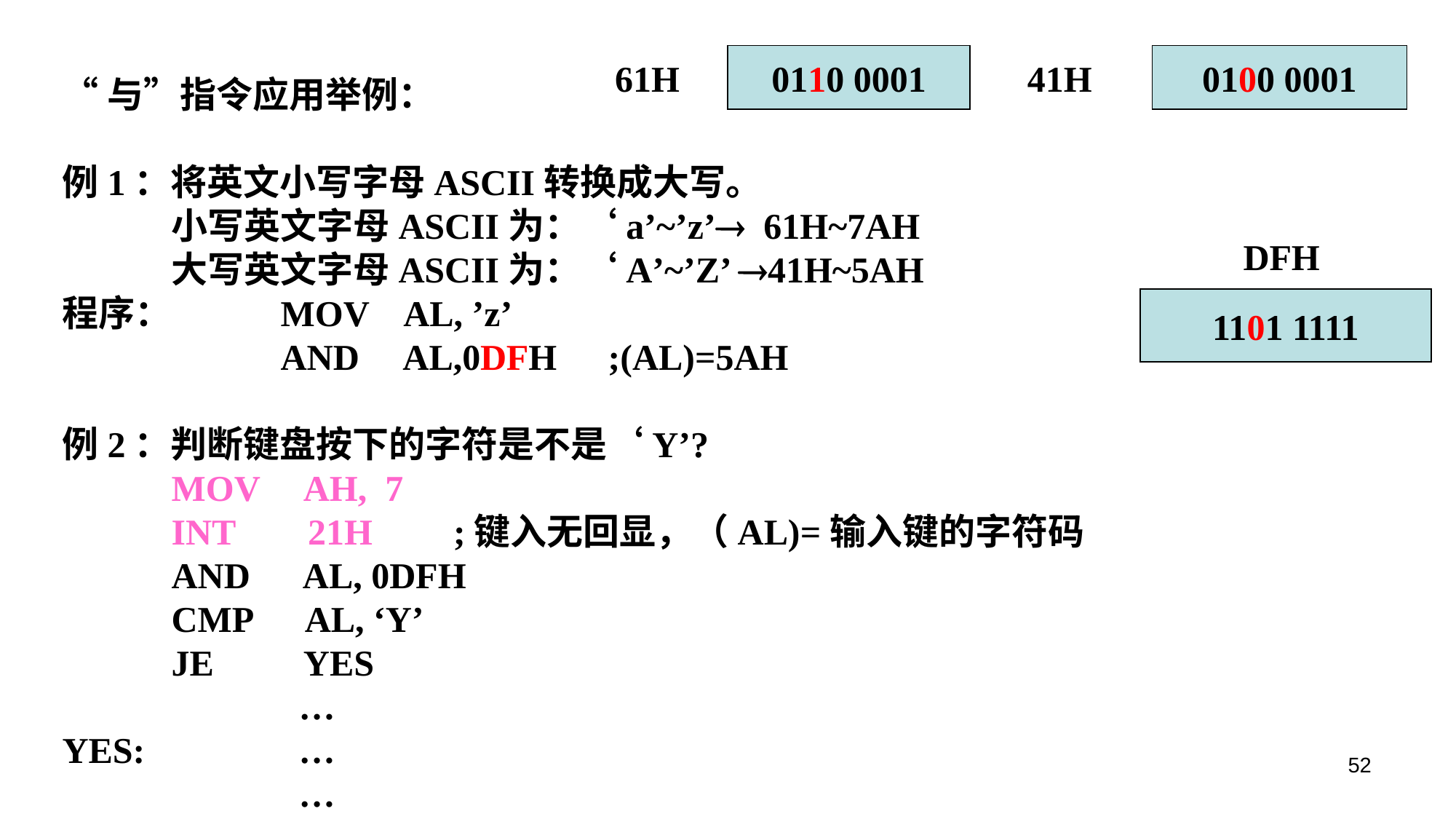

0110 0001
0100 0001
61H
41H
“与”指令应用举例：

例1：将英文小写字母ASCII转换成大写。
	小写英文字母ASCII为：‘a’~’z’→  61H~7AH
	大写英文字母ASCII为：‘A’~’Z’ →41H~5AH
程序：	MOV    AL, ’z’
		AND     AL,0DFH	;(AL)=5AH

例2：判断键盘按下的字符是不是‘Y’?
	MOV     AH,  7
	INT  	   21H	       ;键入无回显，（AL)=输入键的字符码
	AND      AL, 0DFH
	CMP      AL, ‘Y’
	JE          YES
		  …
YES:   	  …
		  …
DFH
1101 1111
52